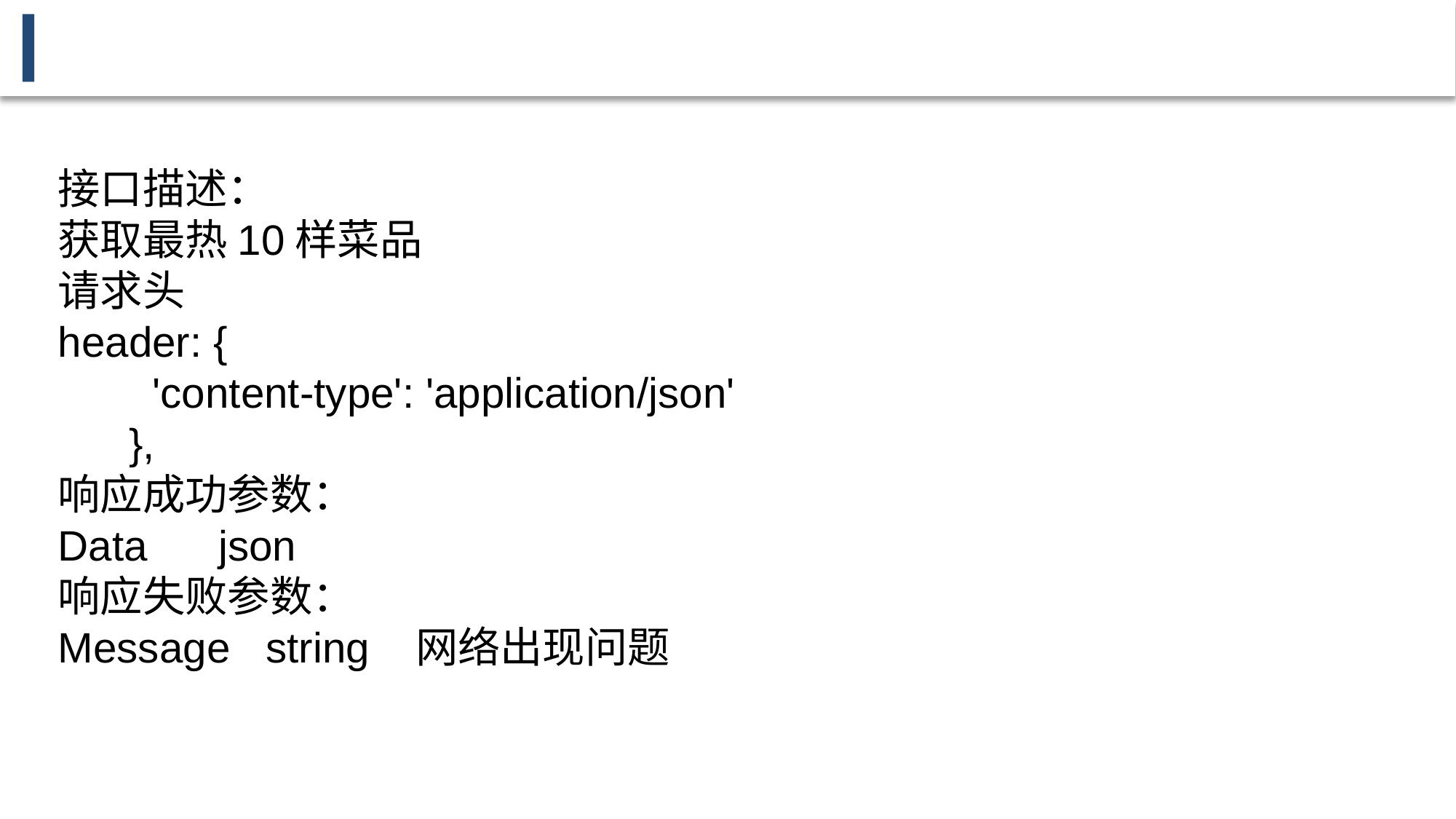

接口描述：
获取最热10样菜品
请求头
header: {
        'content-type': 'application/json'
      },
响应成功参数：
Data      json
响应失败参数：
Message   string   网络出现问题